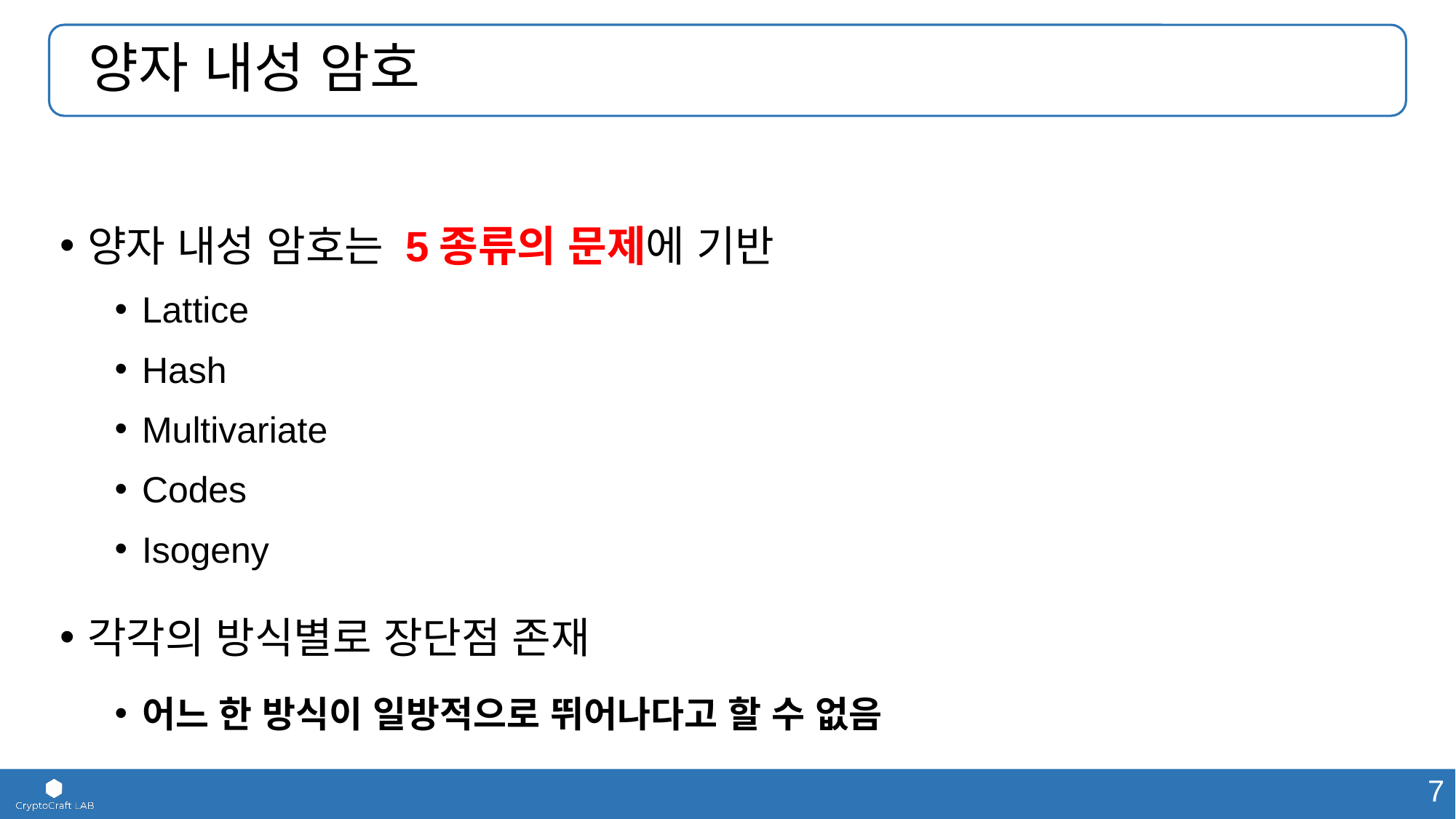

# 양자 내성 암호

양자 내성 암호는 5종류의 문제에 기반
Lattice
Hash
Multivariate
Codes
Isogeny
각각의 방식별로 장단점 존재
어느 한 방식이 일방적으로 뛰어나다고 할 수 없음